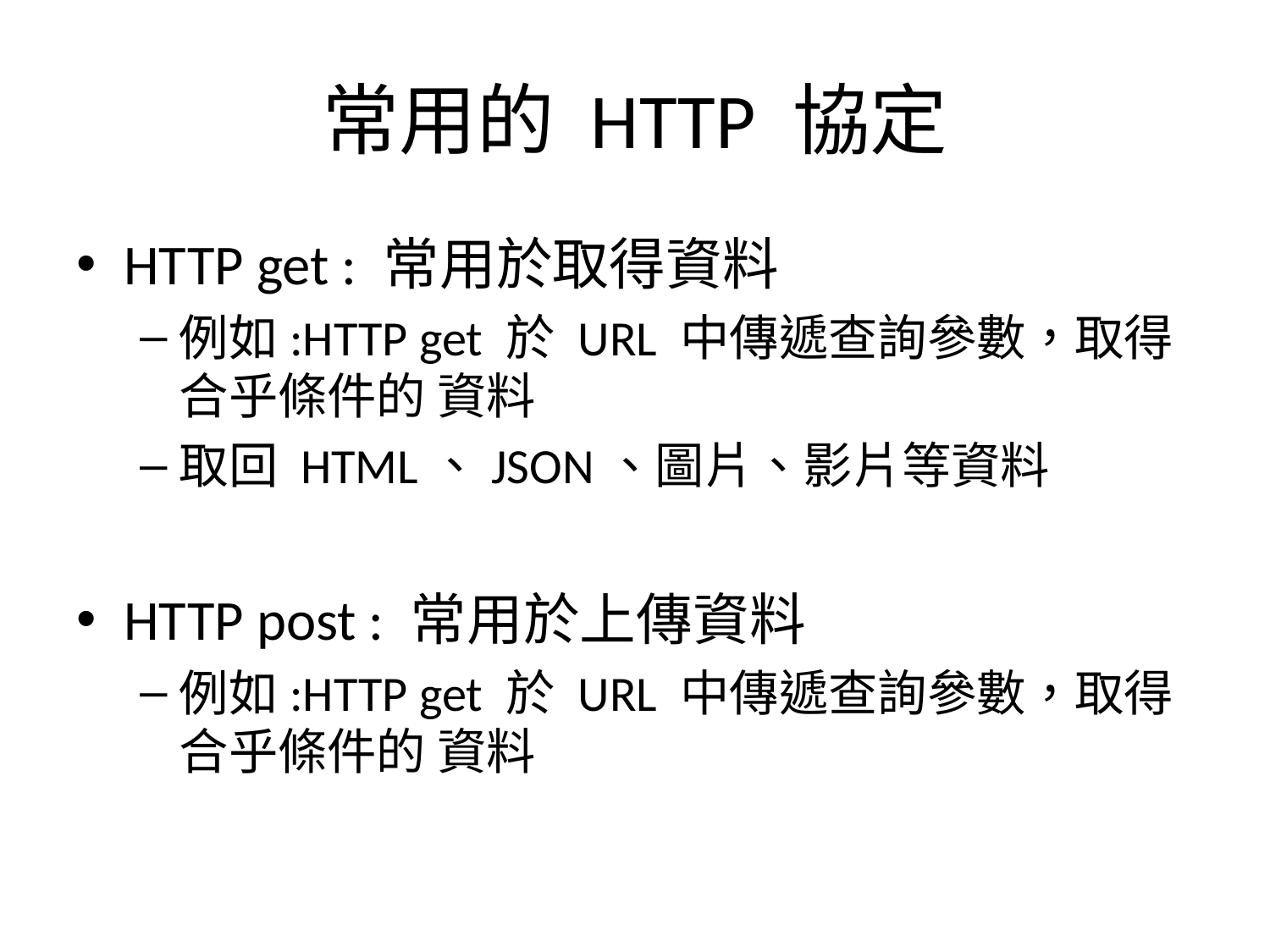

# 常用的 HTTP 協定
HTTP get : 常用於取得資料
例如:HTTP get 於 URL 中傳遞查詢參數，取得合乎條件的 資料
取回 HTML、JSON、圖片、影片等資料

HTTP post : 常用於上傳資料
例如:HTTP get 於 URL 中傳遞查詢參數，取得合乎條件的 資料